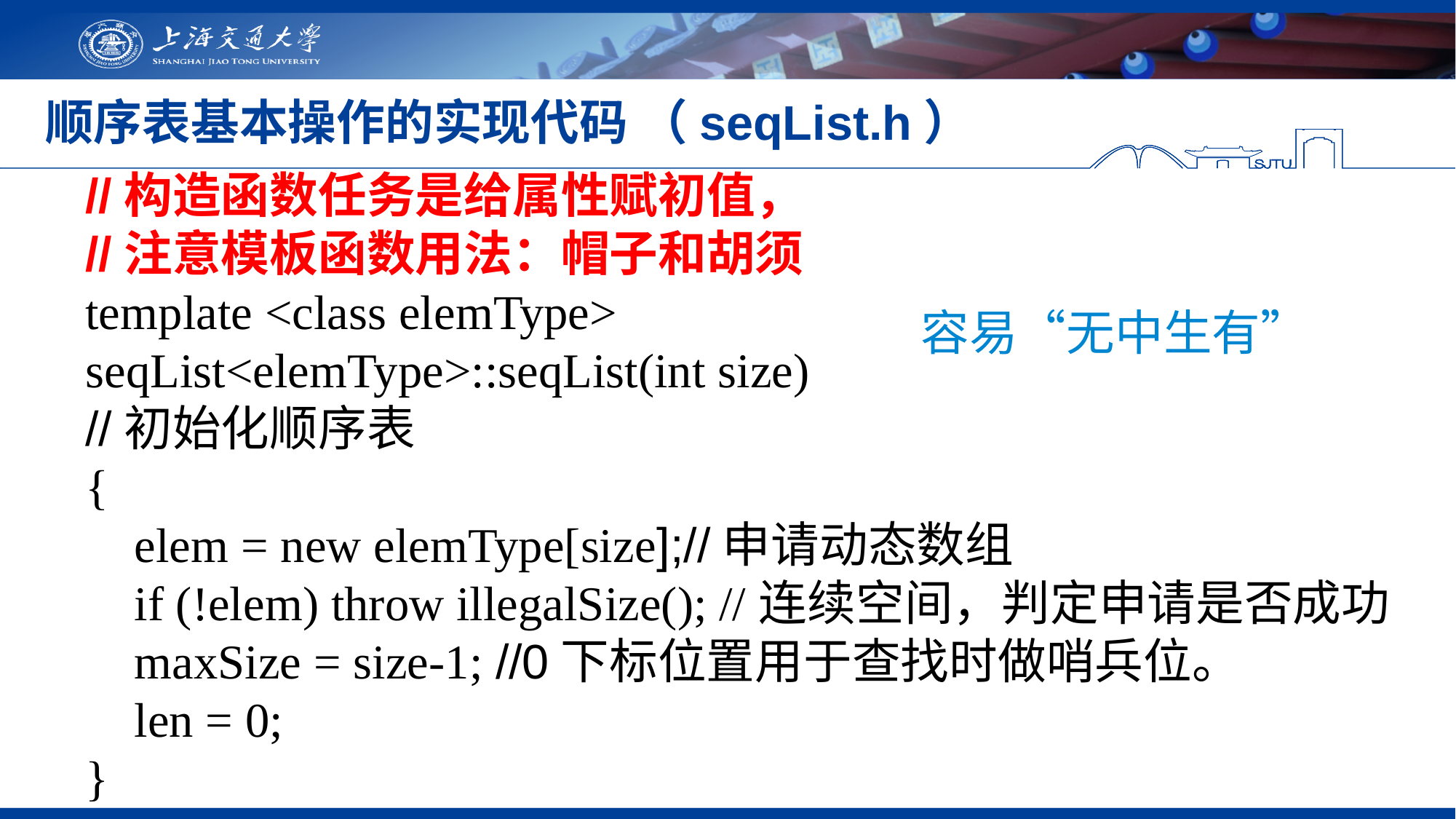

# 顺序表基本操作的实现代码 （seqList.h）
//构造函数任务是给属性赋初值，
//注意模板函数用法：帽子和胡须
template <class elemType>
seqList<elemType>::seqList(int size)
//初始化顺序表
{
    elem = new elemType[size];//申请动态数组
    if (!elem) throw illegalSize(); //连续空间，判定申请是否成功
    maxSize = size-1; //0下标位置用于查找时做哨兵位。
    len = 0;
}
容易“无中生有”